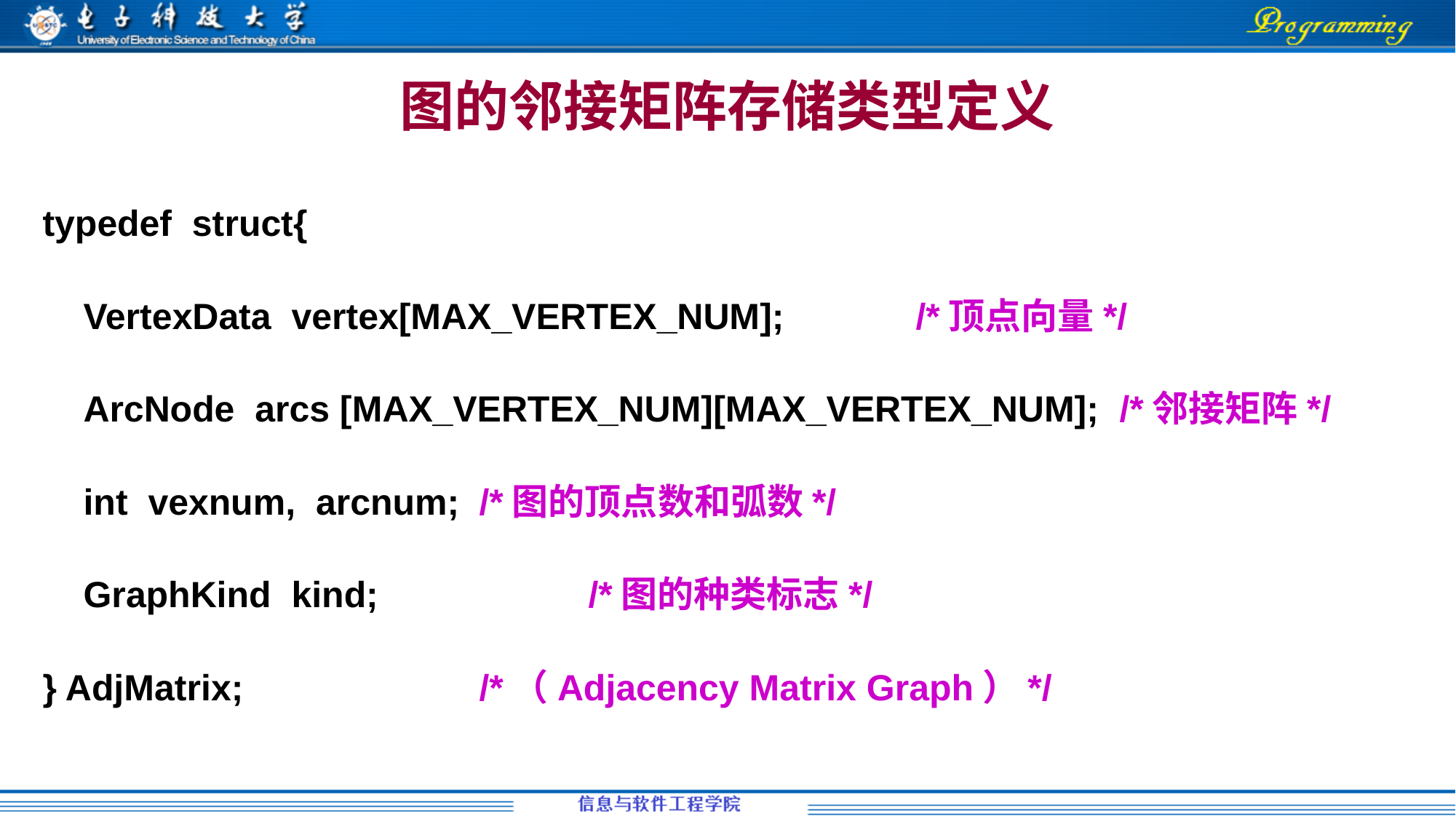

# 图的邻接矩阵存储类型定义
typedef  struct{
    VertexData  vertex[MAX_VERTEX_NUM];		/*顶点向量*/
    ArcNode  arcs [MAX_VERTEX_NUM][MAX_VERTEX_NUM];  /*邻接矩阵*/
    int  vexnum,  arcnum;	/*图的顶点数和弧数*/
    GraphKind  kind;		/*图的种类标志*/
} AdjMatrix;			/*（Adjacency Matrix Graph）*/